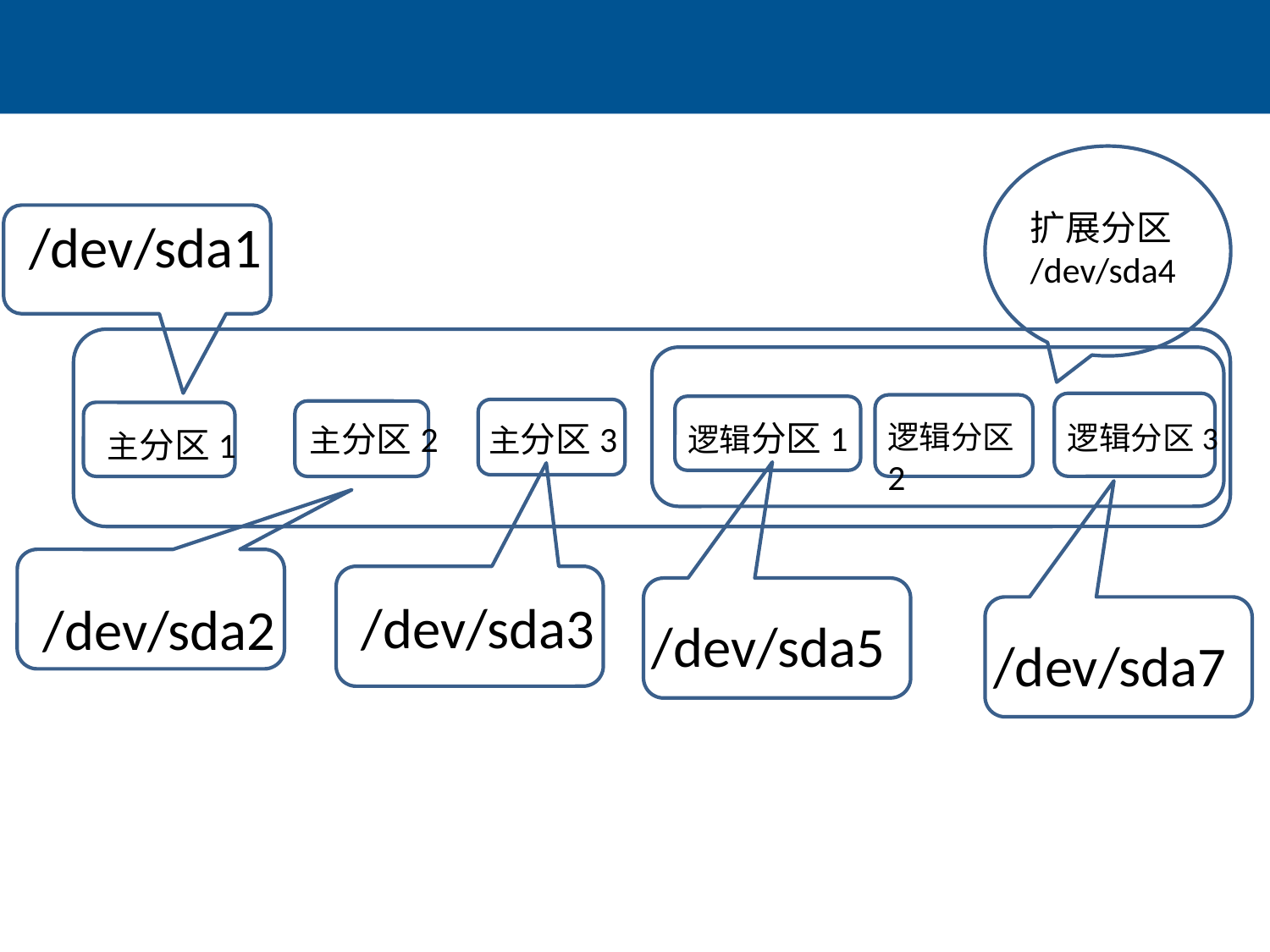

#

扩展分区
/dev/sda4

/dev/sda1

逻辑分区1
主分区2
主分区3
逻辑分区2
逻辑分区3
主分区1

/dev/sda3
/dev/sda2

/dev/sda5
/dev/sda7